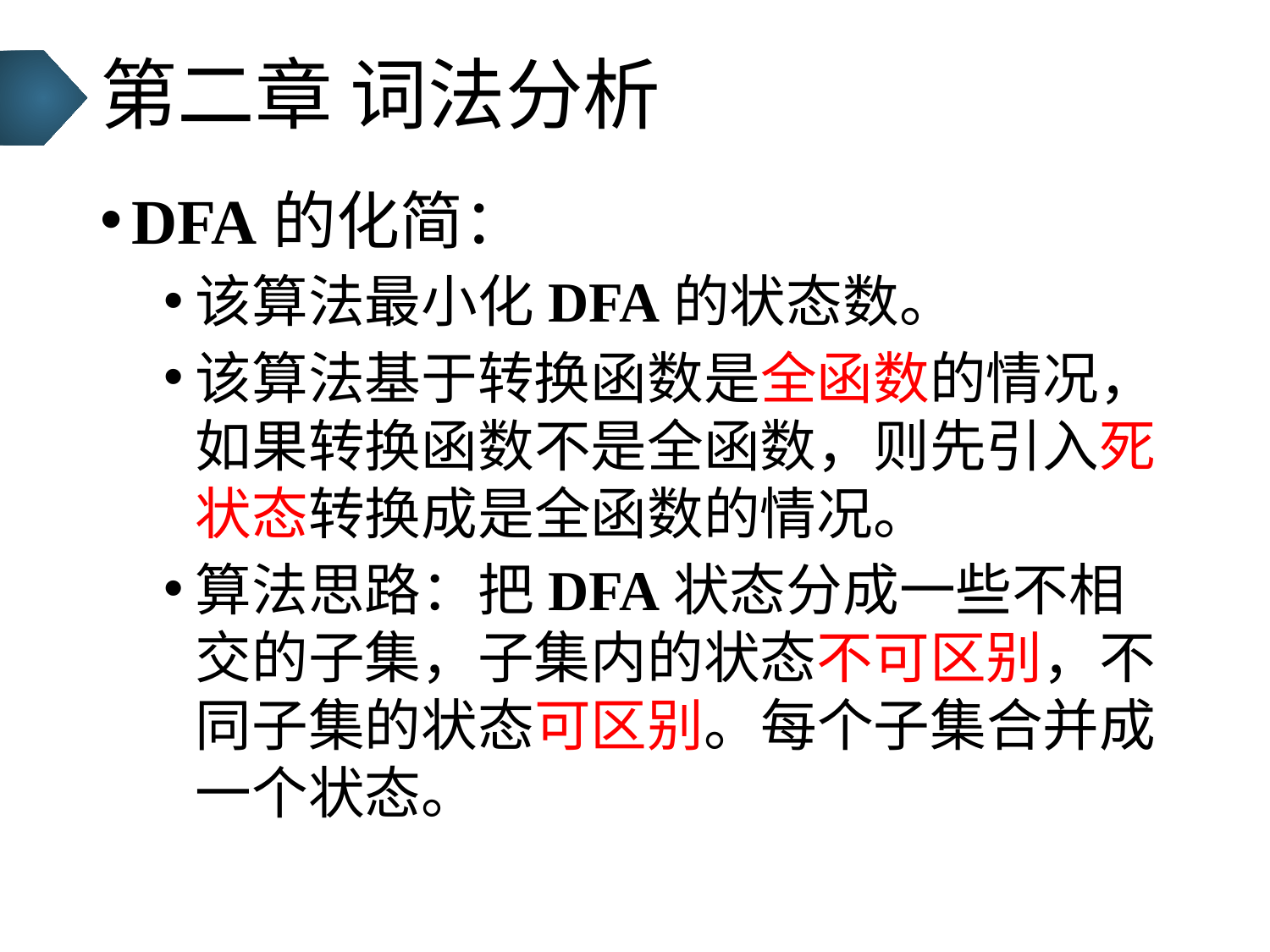

# 第二章 词法分析
DFA的化简：
该算法最小化DFA的状态数。
该算法基于转换函数是全函数的情况，如果转换函数不是全函数，则先引入死状态转换成是全函数的情况。
算法思路：把DFA状态分成一些不相交的子集，子集内的状态不可区别，不同子集的状态可区别。每个子集合并成一个状态。